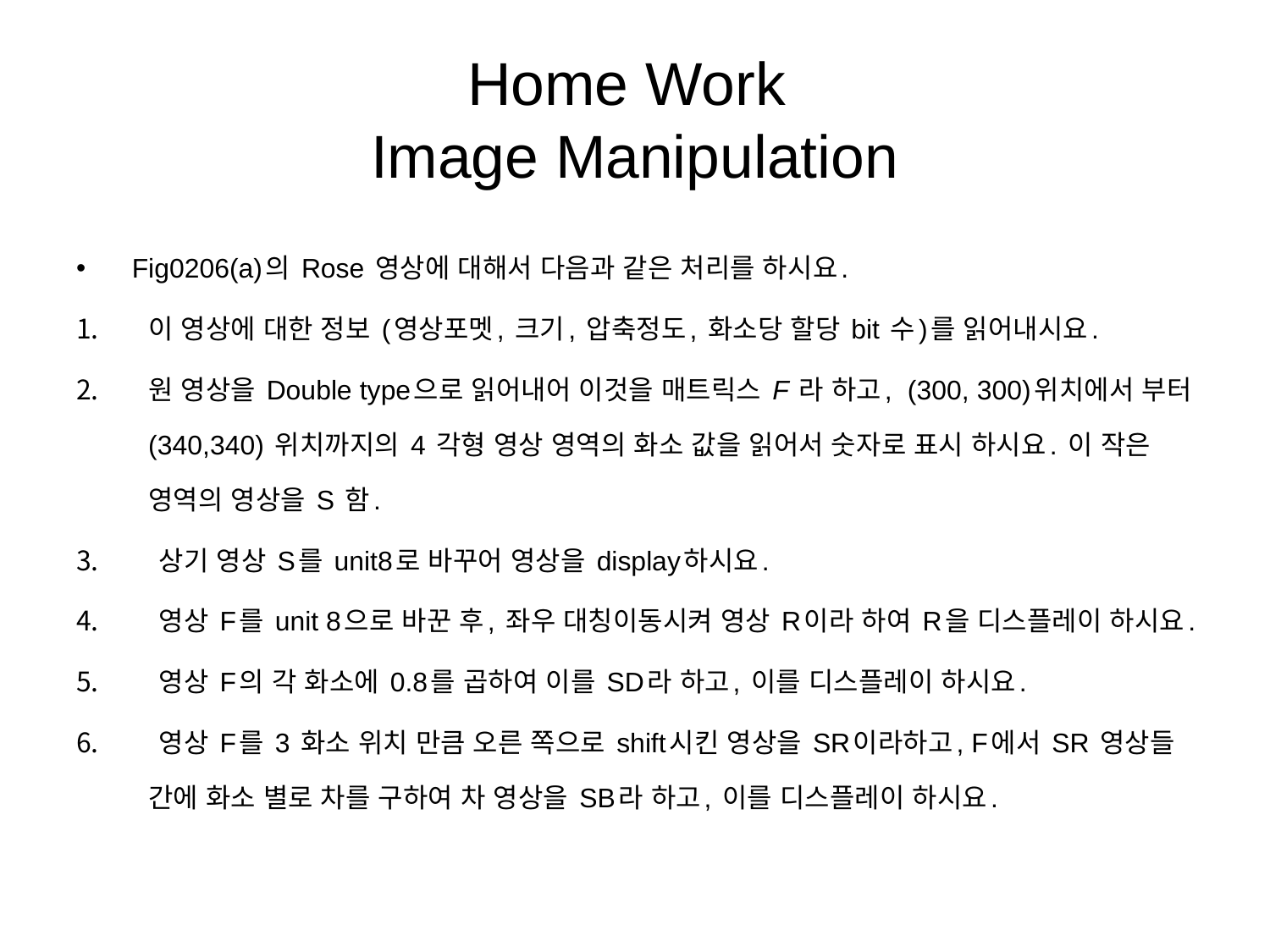

# Home Work Image Manipulation
 Fig0206(a)의 Rose 영상에 대해서 다음과 같은 처리를 하시요.
이 영상에 대한 정보 (영상포멧, 크기, 압축정도, 화소당 할당 bit 수)를 읽어내시요.
원 영상을 Double type으로 읽어내어 이것을 매트릭스 F 라 하고,  (300, 300)위치에서 부터 (340,340) 위치까지의 4 각형 영상 영역의 화소 값을 읽어서 숫자로 표시 하시요. 이 작은 영역의 영상을 S 함.
 상기 영상 S를 unit8로 바꾸어 영상을 display하시요.
 영상 F를 unit 8으로 바꾼 후, 좌우 대칭이동시켜 영상 R이라 하여 R을 디스플레이 하시요.
 영상 F의 각 화소에 0.8를 곱하여 이를 SD라 하고, 이를 디스플레이 하시요.
 영상 F를 3 화소 위치 만큼 오른 쪽으로 shift시킨 영상을 SR이라하고, F에서 SR 영상들 간에 화소 별로 차를 구하여 차 영상을 SB라 하고, 이를 디스플레이 하시요.